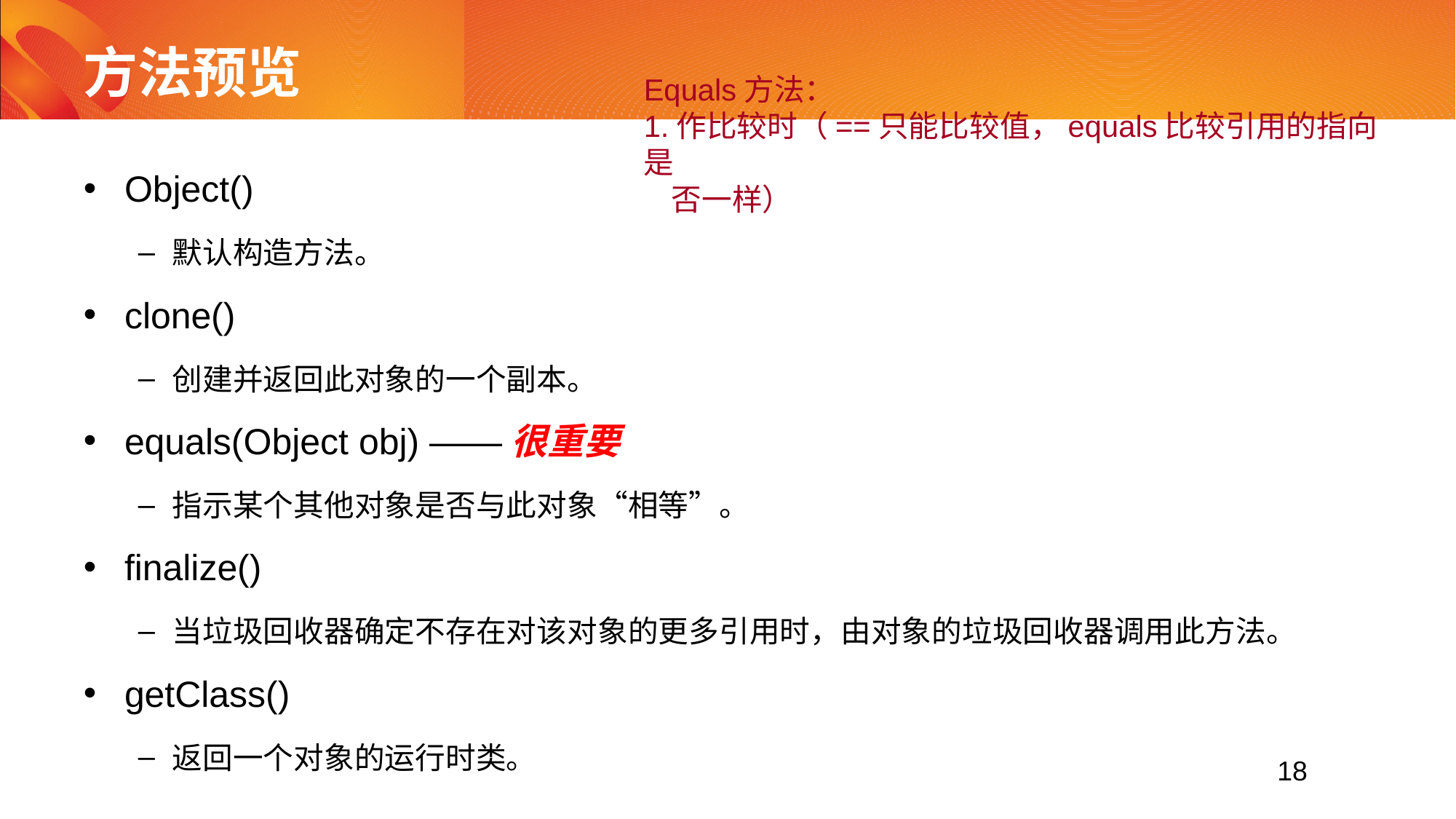

# 方法预览
Equals方法：
1.作比较时（==只能比较值，equals比较引用的指向是
   否一样）
Object()
默认构造方法。
clone()
创建并返回此对象的一个副本。
equals(Object obj) ——很重要
指示某个其他对象是否与此对象“相等”。
finalize()
当垃圾回收器确定不存在对该对象的更多引用时，由对象的垃圾回收器调用此方法。
getClass()
返回一个对象的运行时类。